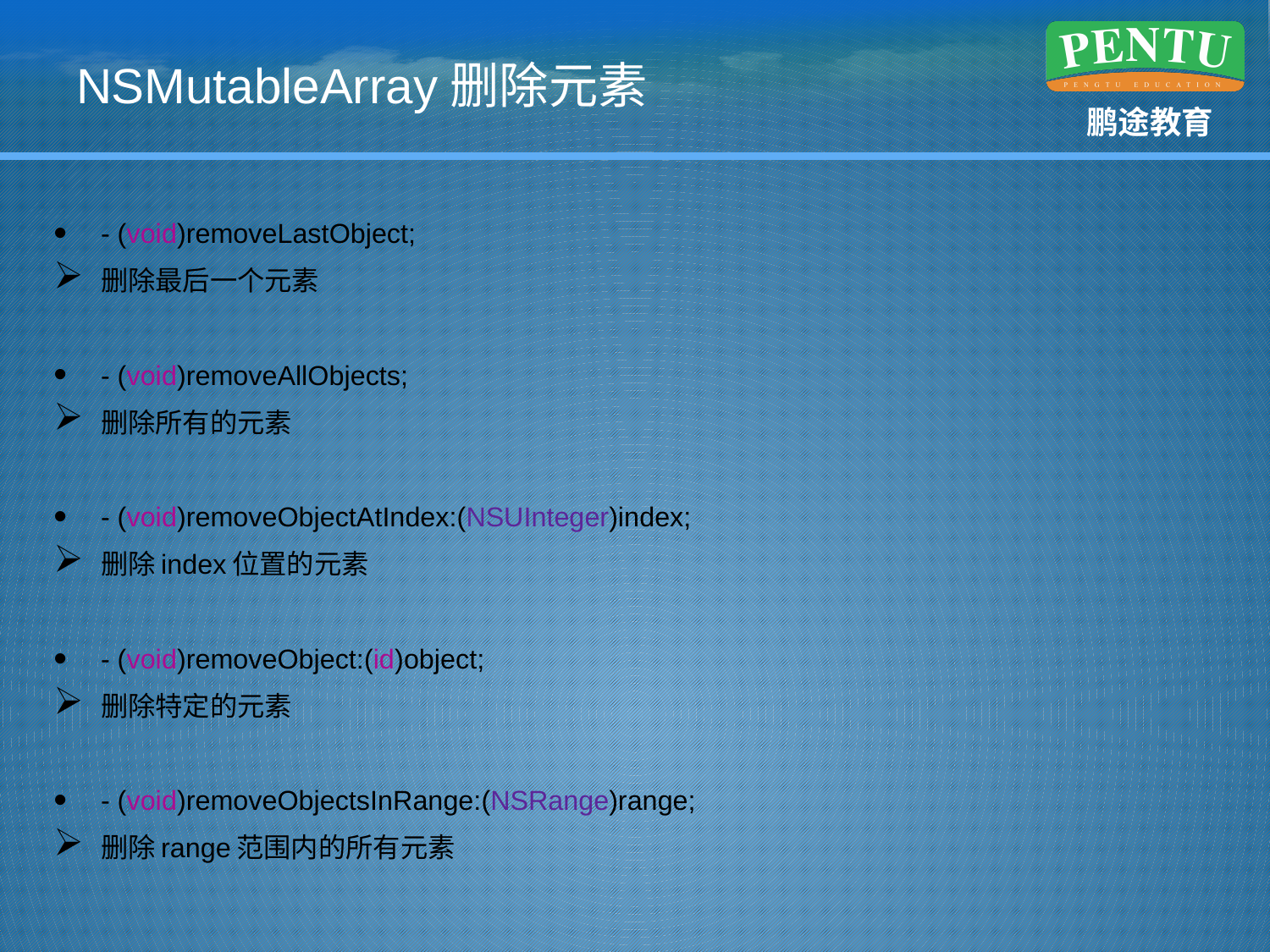

# NSMutableArray删除元素
- (void)removeLastObject;
删除最后一个元素

- (void)removeAllObjects;
删除所有的元素

- (void)removeObjectAtIndex:(NSUInteger)index;
删除index位置的元素

- (void)removeObject:(id)object;
删除特定的元素

- (void)removeObjectsInRange:(NSRange)range;
删除range范围内的所有元素